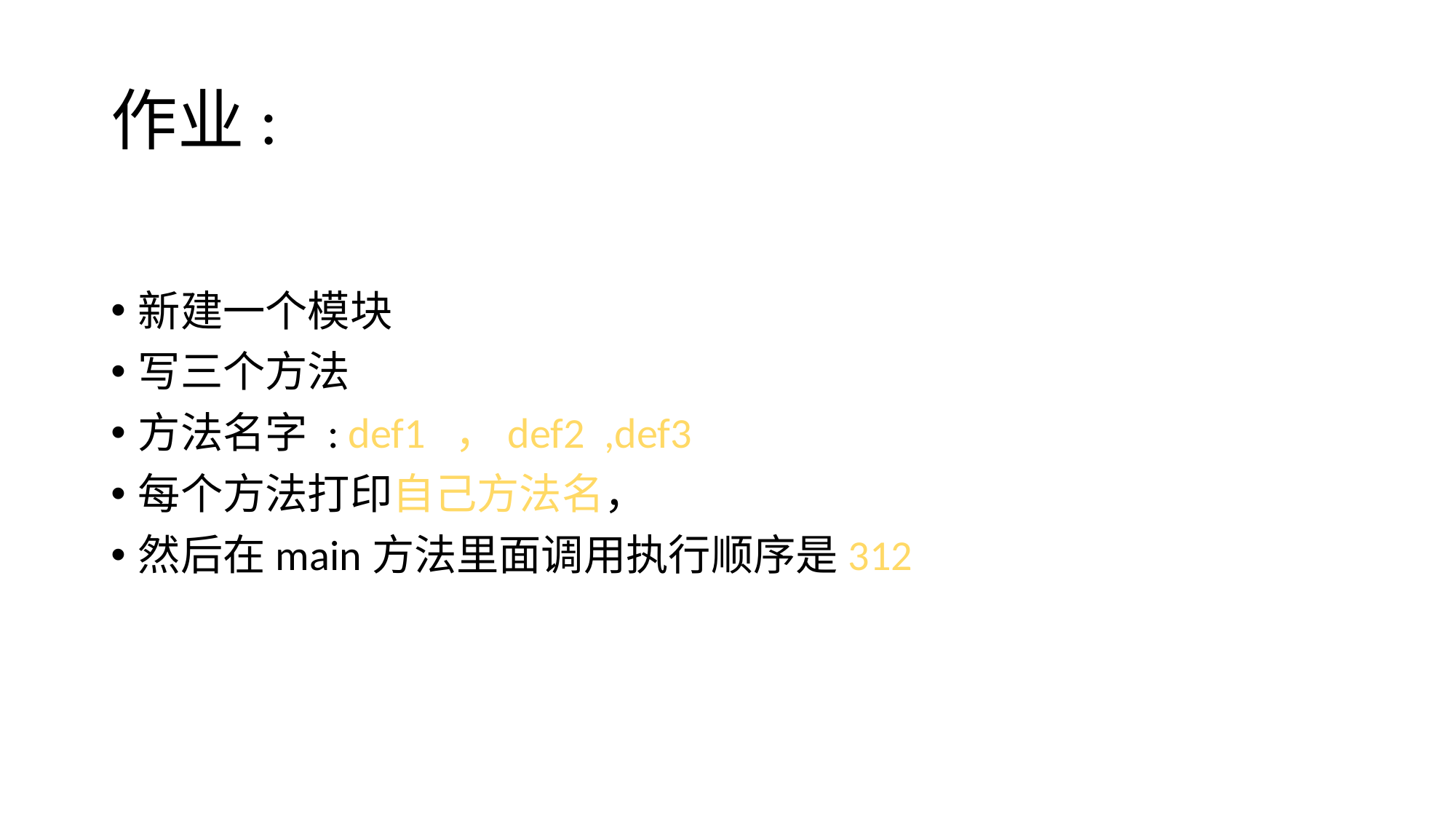

# 作业:

新建一个模块
写三个方法
方法名字 : def1  ，def2  ,def3
每个方法打印自己方法名，
然后在main方法里面调用执行顺序是312